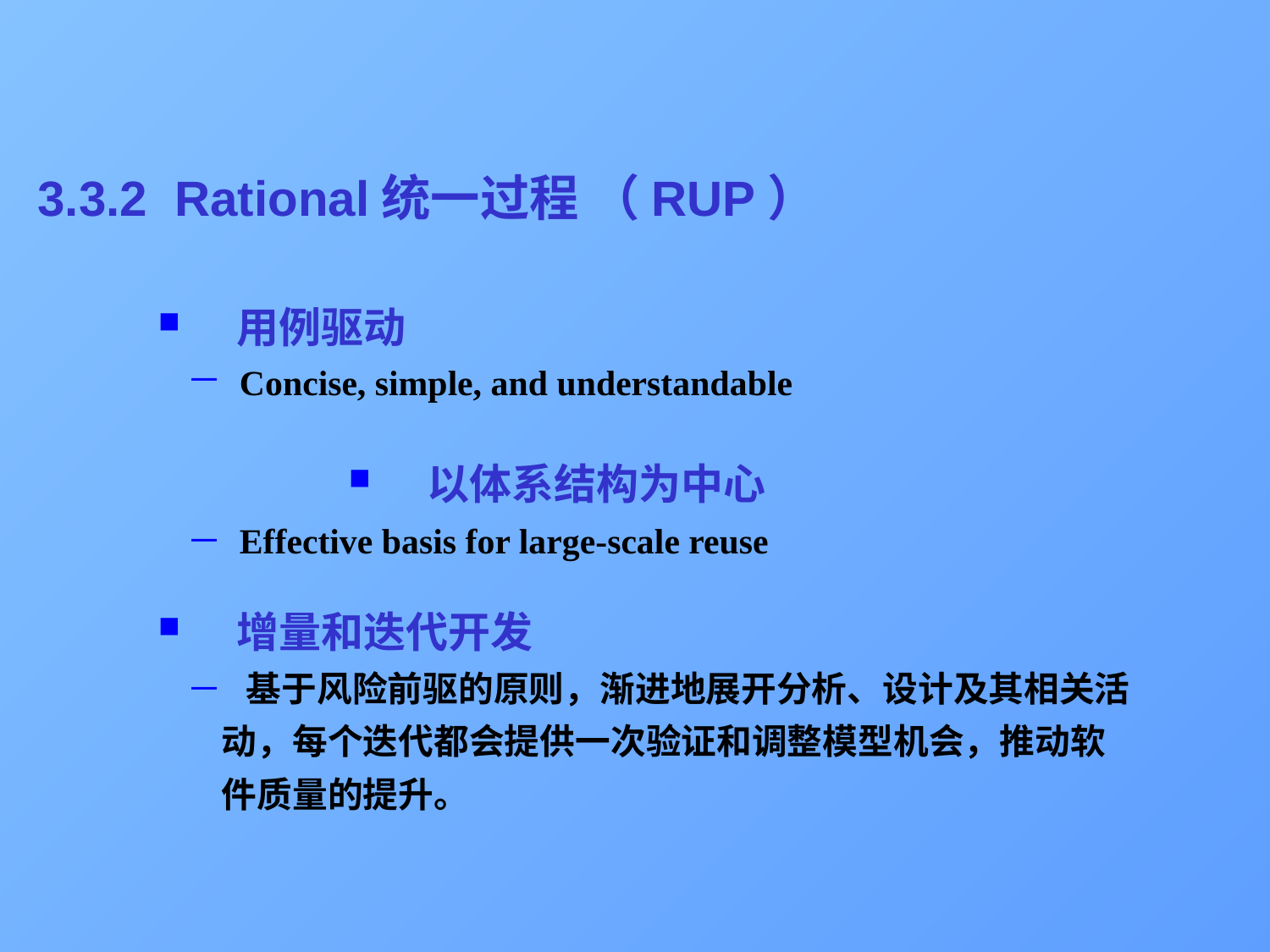

# 3.3.2  Rational统一过程 （RUP）
    用例驱动
  Concise, simple, and understandable

    以体系结构为中心
  Effective basis for large-scale reuse

    增量和迭代开发
  基于风险前驱的原则，渐进地展开分析、设计及其相关活动，每个迭代都会提供一次验证和调整模型机会，推动软件质量的提升。